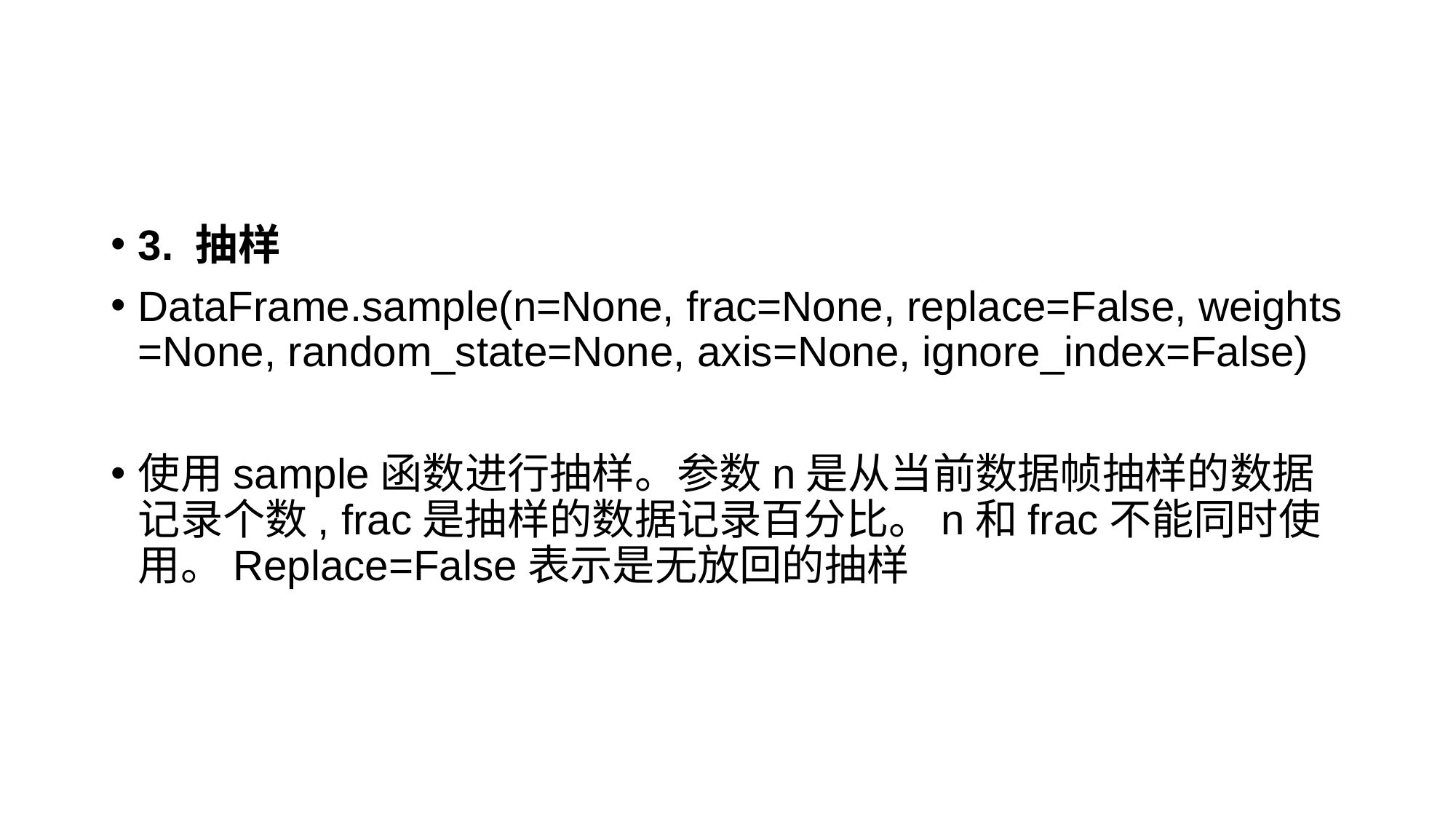

#
3. 抽样
DataFrame.sample(n=None, frac=None, replace=False, weights=None, random_state=None, axis=None, ignore_index=False)

使用sample函数进行抽样。参数n是从当前数据帧抽样的数据记录个数, frac是抽样的数据记录百分比。n和frac不能同时使用。Replace=False表示是无放回的抽样